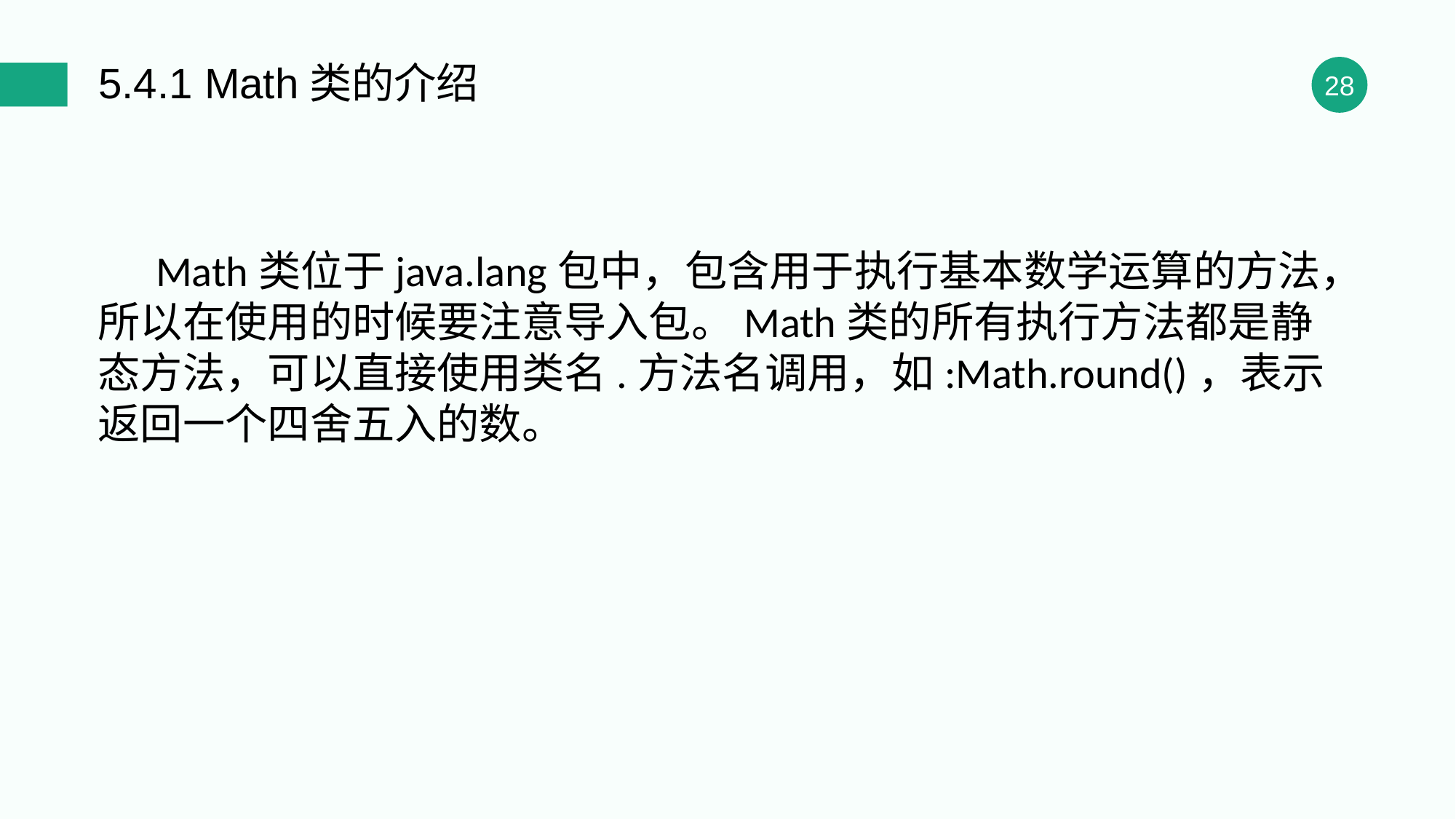

5.4.1 Math类的介绍
      Math类位于java.lang包中，包含用于执行基本数学运算的方法，所以在使用的时候要注意导入包。Math类的所有执行方法都是静态方法，可以直接使用类名.方法名调用，如:Math.round()，表示返回一个四舍五入的数。